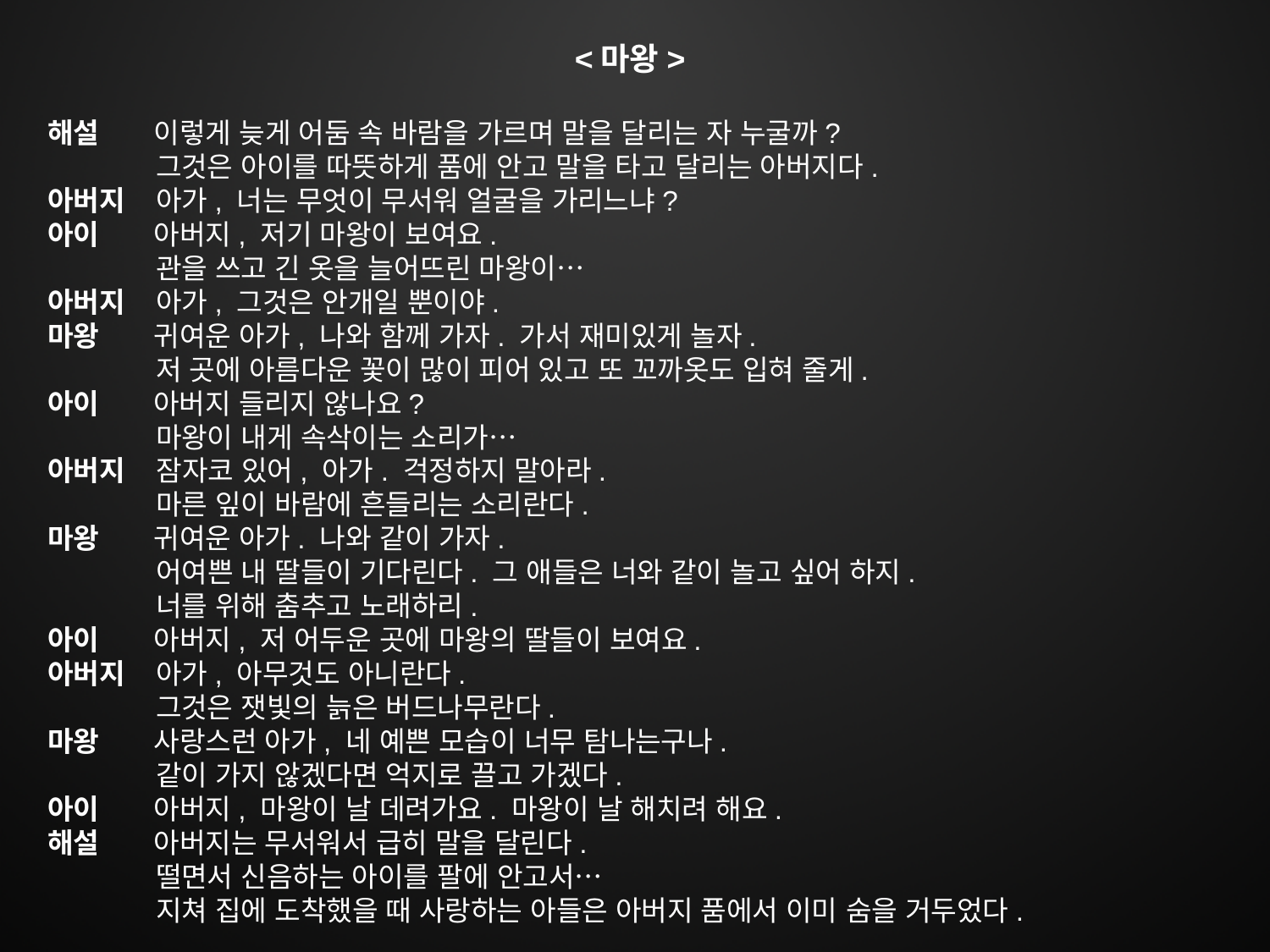

<마왕>

해설       이렇게 늦게 어둠 속 바람을 가르며 말을 달리는 자 누굴까?
             그것은 아이를 따뜻하게 품에 안고 말을 타고 달리는 아버지다.
아버지    아가, 너는 무엇이 무서워 얼굴을 가리느냐?
아이       아버지, 저기 마왕이 보여요.
             관을 쓰고 긴 옷을 늘어뜨린 마왕이…
아버지    아가, 그것은 안개일 뿐이야.
마왕       귀여운 아가, 나와 함께 가자. 가서 재미있게 놀자.
             저 곳에 아름다운 꽃이 많이 피어 있고 또 꼬까옷도 입혀 줄게.
아이       아버지 들리지 않나요?
             마왕이 내게 속삭이는 소리가…
아버지    잠자코 있어, 아가. 걱정하지 말아라.
             마른 잎이 바람에 흔들리는 소리란다.
마왕       귀여운 아가. 나와 같이 가자.
             어여쁜 내 딸들이 기다린다. 그 애들은 너와 같이 놀고 싶어 하지.
             너를 위해 춤추고 노래하리.
아이       아버지, 저 어두운 곳에 마왕의 딸들이 보여요.
아버지    아가, 아무것도 아니란다.
             그것은 잿빛의 늙은 버드나무란다.
마왕       사랑스런 아가, 네 예쁜 모습이 너무 탐나는구나.
             같이 가지 않겠다면 억지로 끌고 가겠다.
아이       아버지, 마왕이 날 데려가요. 마왕이 날 해치려 해요.
해설       아버지는 무서워서 급히 말을 달린다.
             떨면서 신음하는 아이를 팔에 안고서…
             지쳐 집에 도착했을 때 사랑하는 아들은 아버지 품에서 이미 숨을 거두었다.